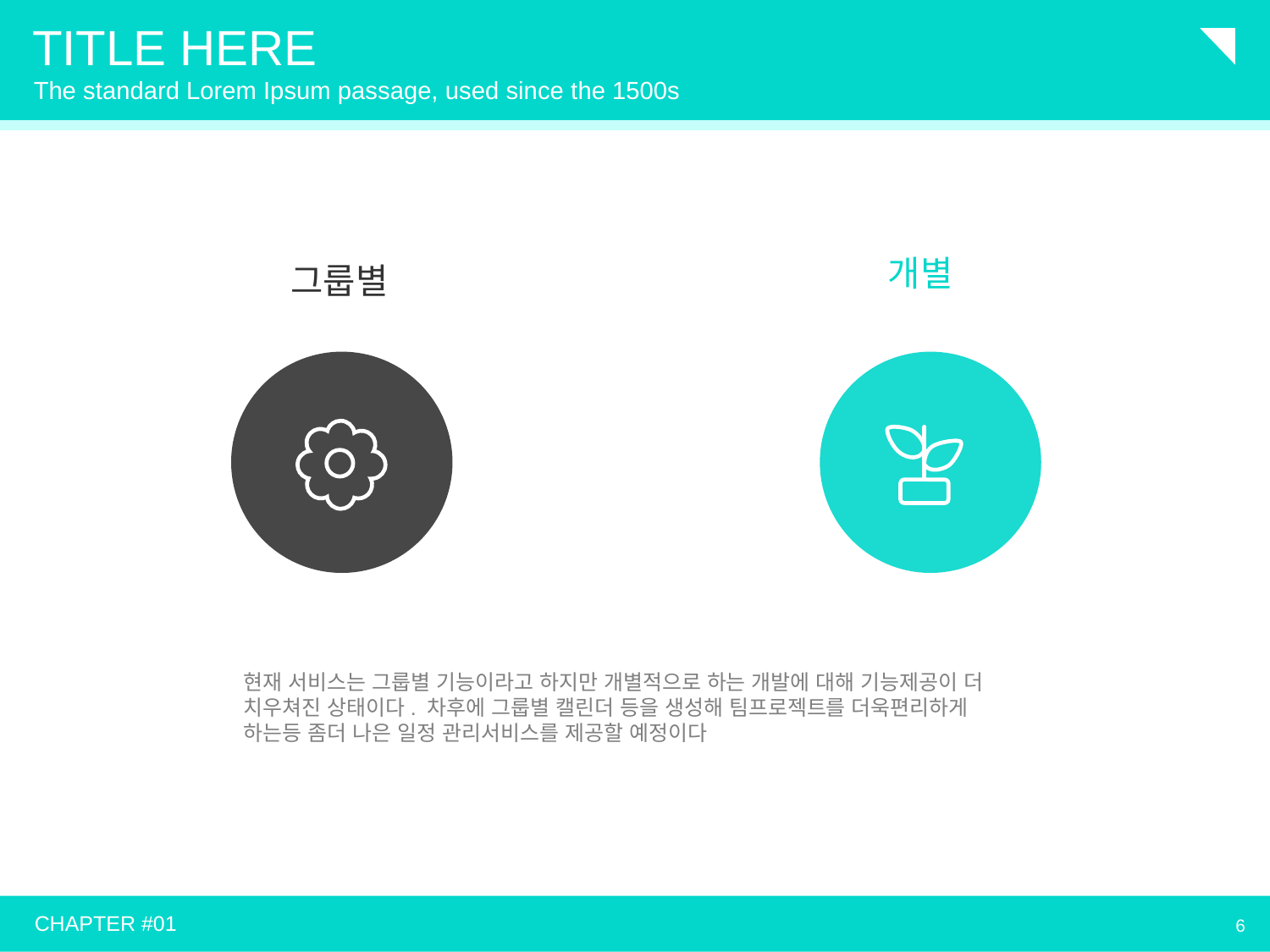

# TITLE HERE
The standard Lorem Ipsum passage, used since the 1500s
개별
그룹별

현재 서비스는 그룹별 기능이라고 하지만 개별적으로 하는 개발에 대해 기능제공이 더 치우쳐진 상태이다. 차후에 그룹별 캘린더 등을 생성해 팀프로젝트를 더욱편리하게 하는등 좀더 나은 일정 관리서비스를 제공할 예정이다
6
CHAPTER #01